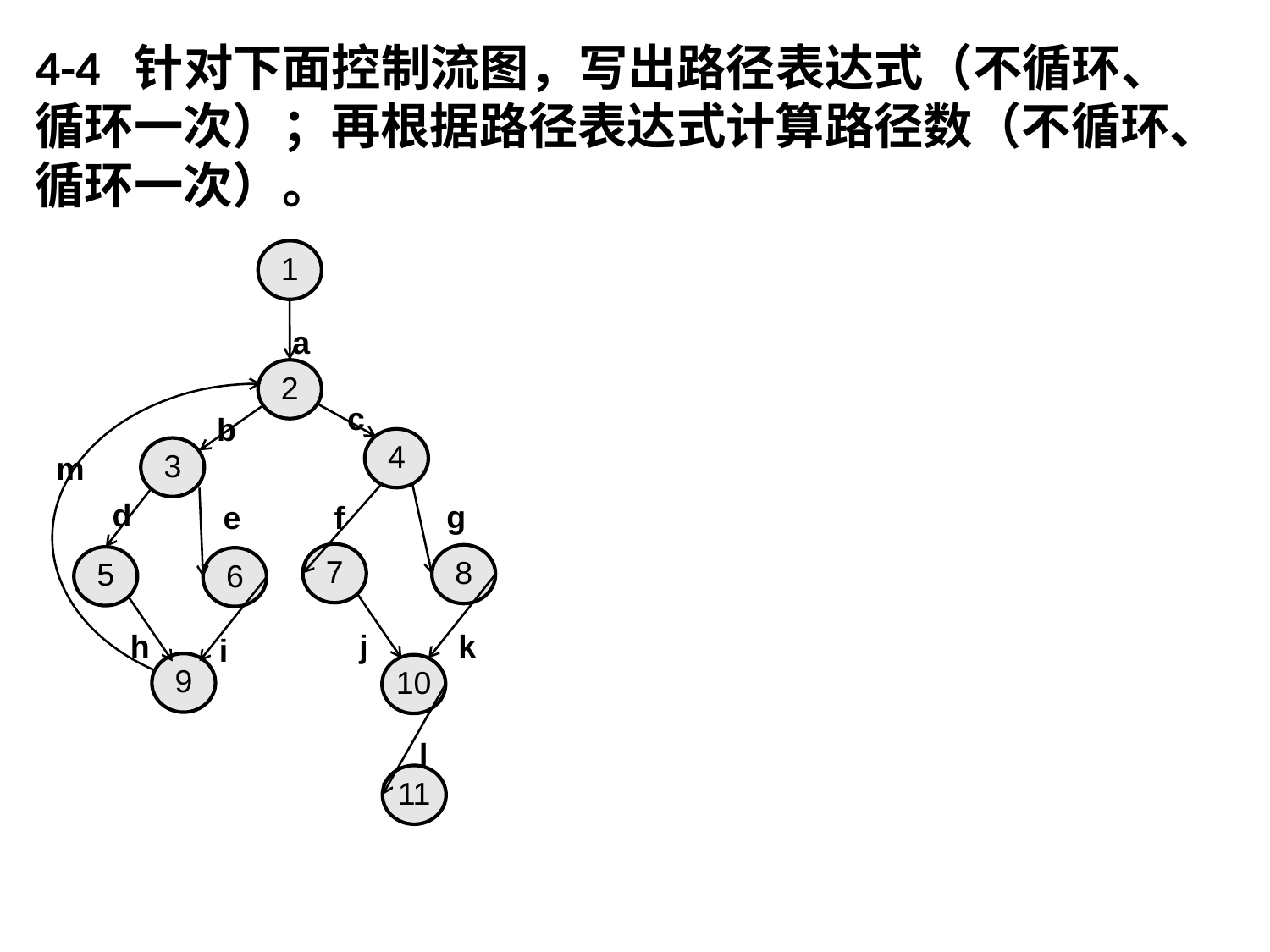

# 4-4  针对下面控制流图，写出路径表达式（不循环、循环一次）；再根据路径表达式计算路径数（不循环、循环一次）。
1
a
2
c

b
4
3
d
e
5
m
g
f
7
8
6
h
j
k
i
9
10
l
11